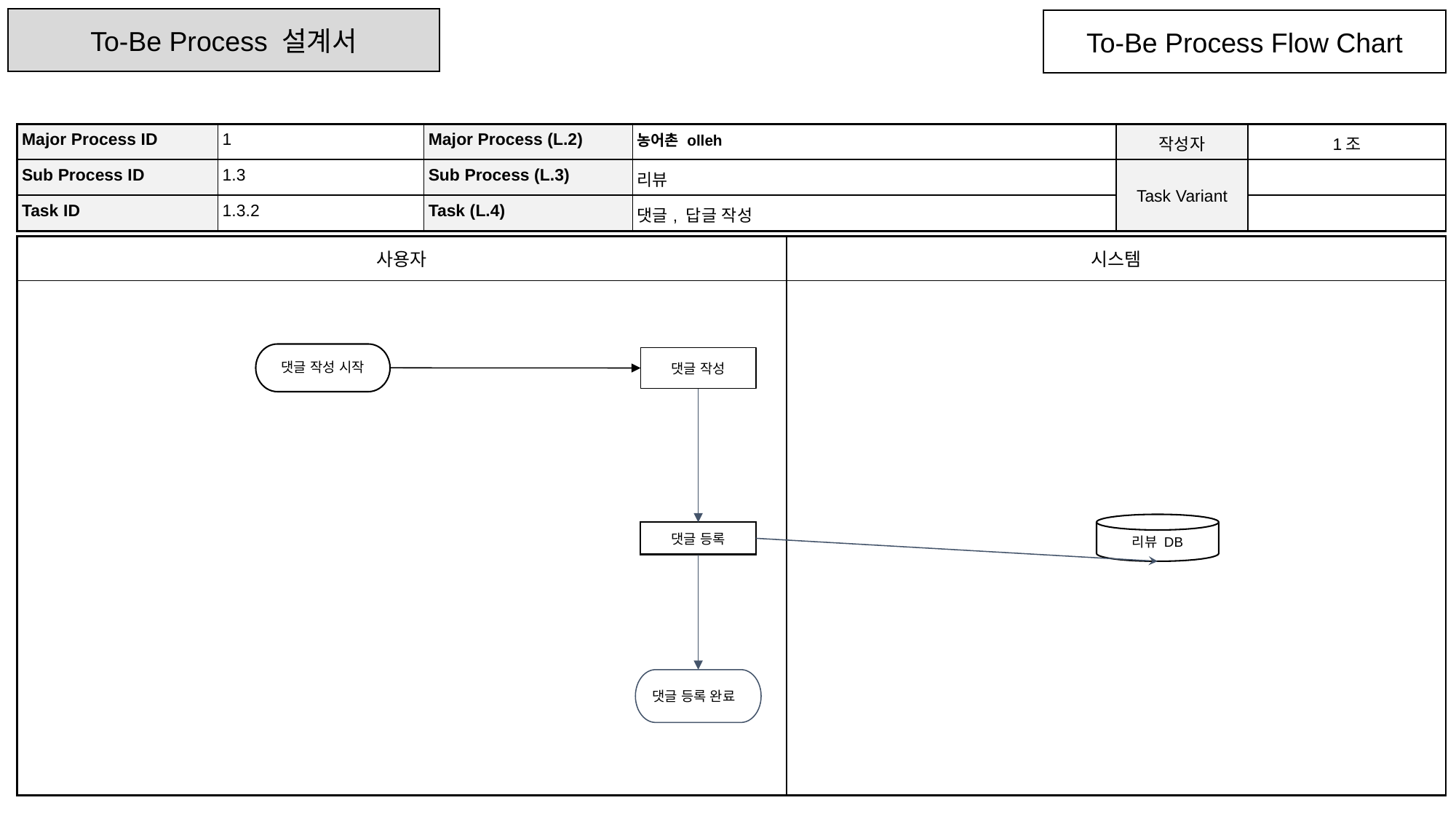

To-Be Process 설계서
To-Be Process Flow Chart
| Major Process ID | 1 | Major Process (L.2) | 농어촌 olleh | 작성자 | 1조 |
| --- | --- | --- | --- | --- | --- |
| Sub Process ID | 1.3 | Sub Process (L.3) | 리뷰 | Task Variant |  |
| Task ID | 1.3.2 | Task (L.4) | 댓글, 답글 작성 |  |  |
| 사용자 | 시스템 |
| --- | --- |
|  |  |
댓글 작성 시작
댓글 작성
리뷰 DB
댓글 등록
댓글 등록 완료